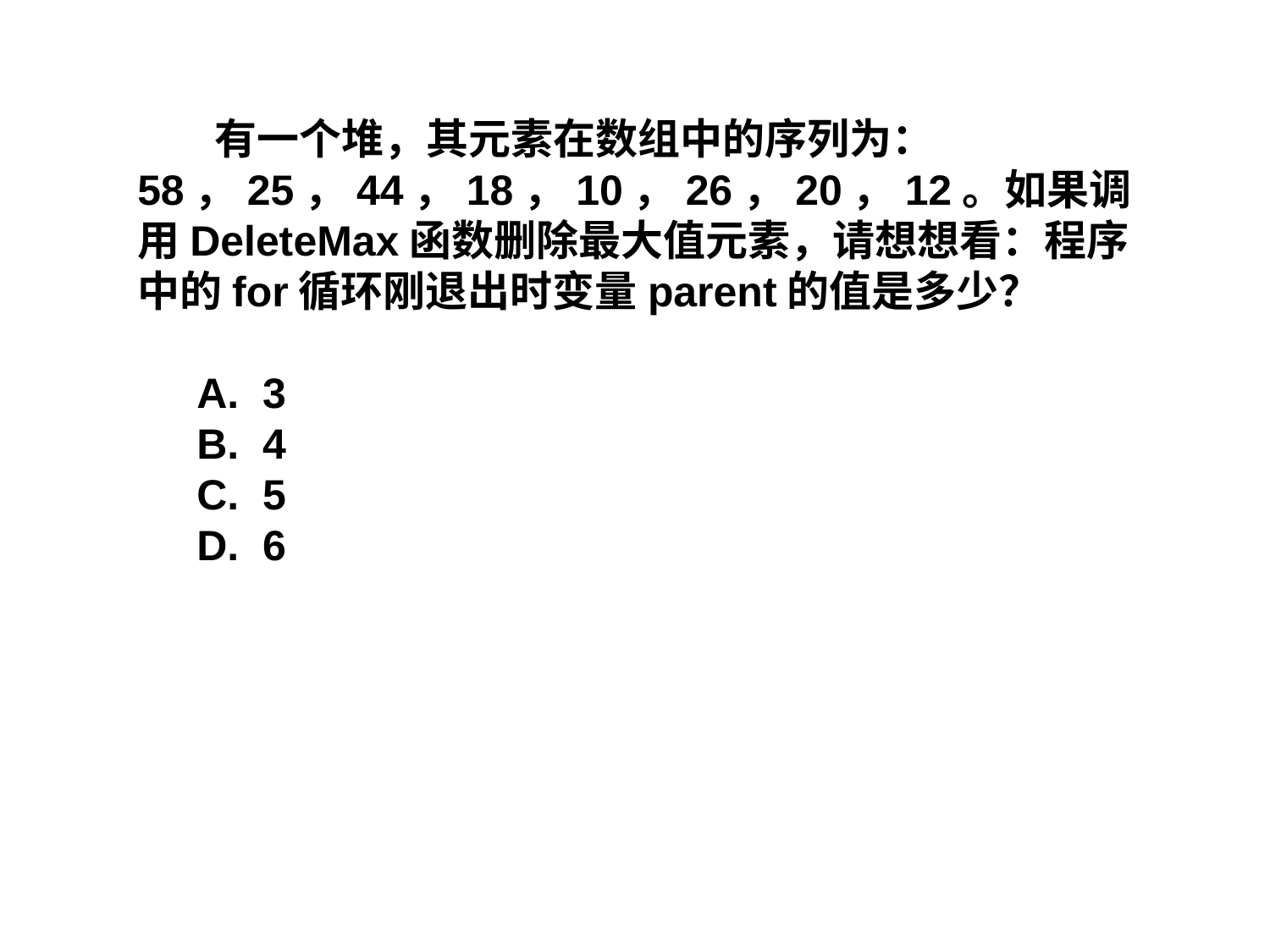

有一个堆，其元素在数组中的序列为：58，25，44，18，10，26，20，12。如果调用DeleteMax函数删除最大值元素，请想想看：程序中的for循环刚退出时变量parent的值是多少？

     A.  3
     B.  4
     C.  5
     D.  6